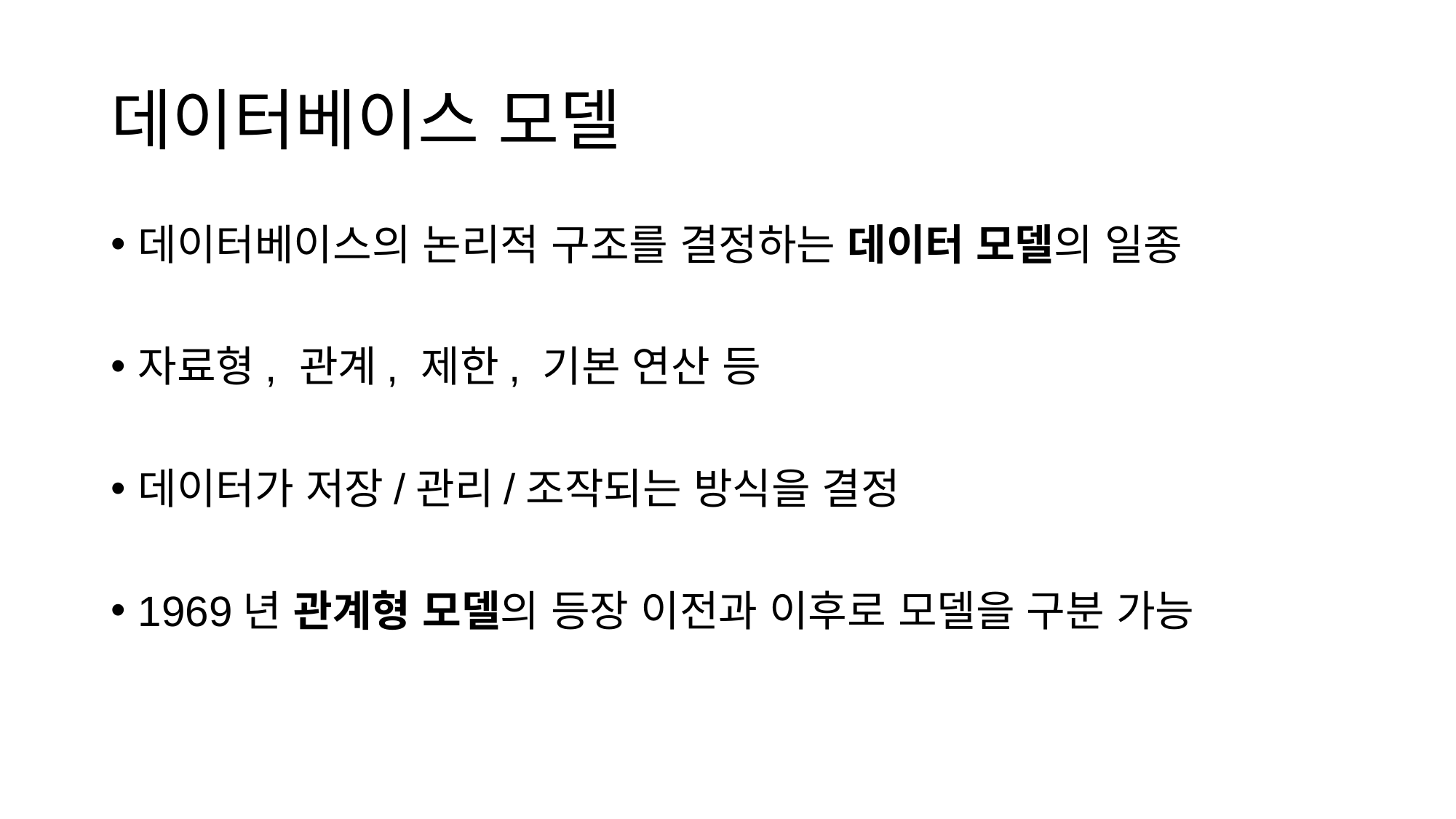

# 데이터베이스 모델
데이터베이스의 논리적 구조를 결정하는 데이터 모델의 일종

자료형, 관계, 제한, 기본 연산 등

데이터가 저장/관리/조작되는 방식을 결정

1969년 관계형 모델의 등장 이전과 이후로 모델을 구분 가능